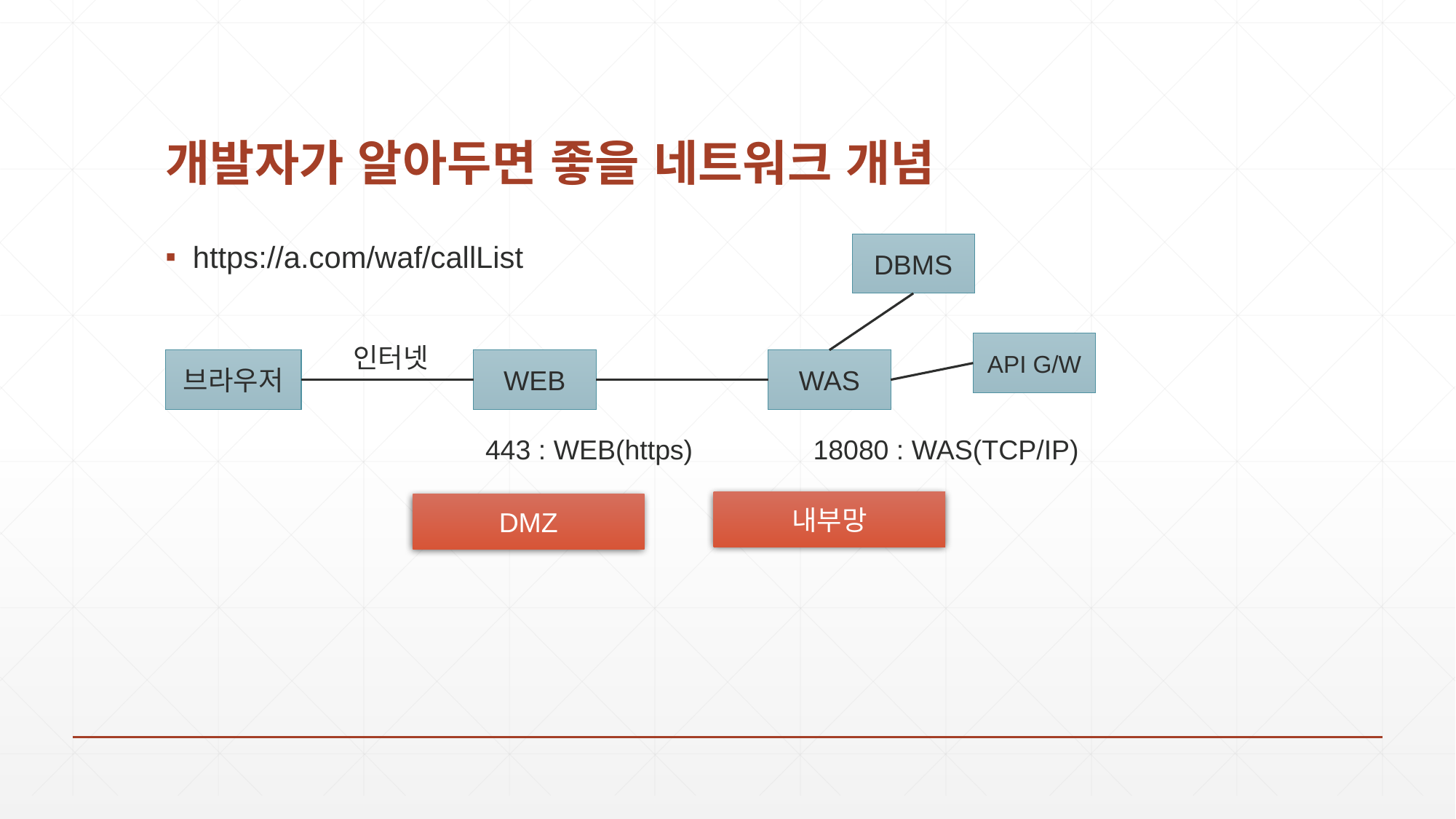

# 개발자가 알아두면 좋을 네트워크 개념
DBMS
https://a.com/waf/callList
API G/W
인터넷
브라우저
WEB
WAS
443 : WEB(https)
18080 : WAS(TCP/IP)
내부망
DMZ